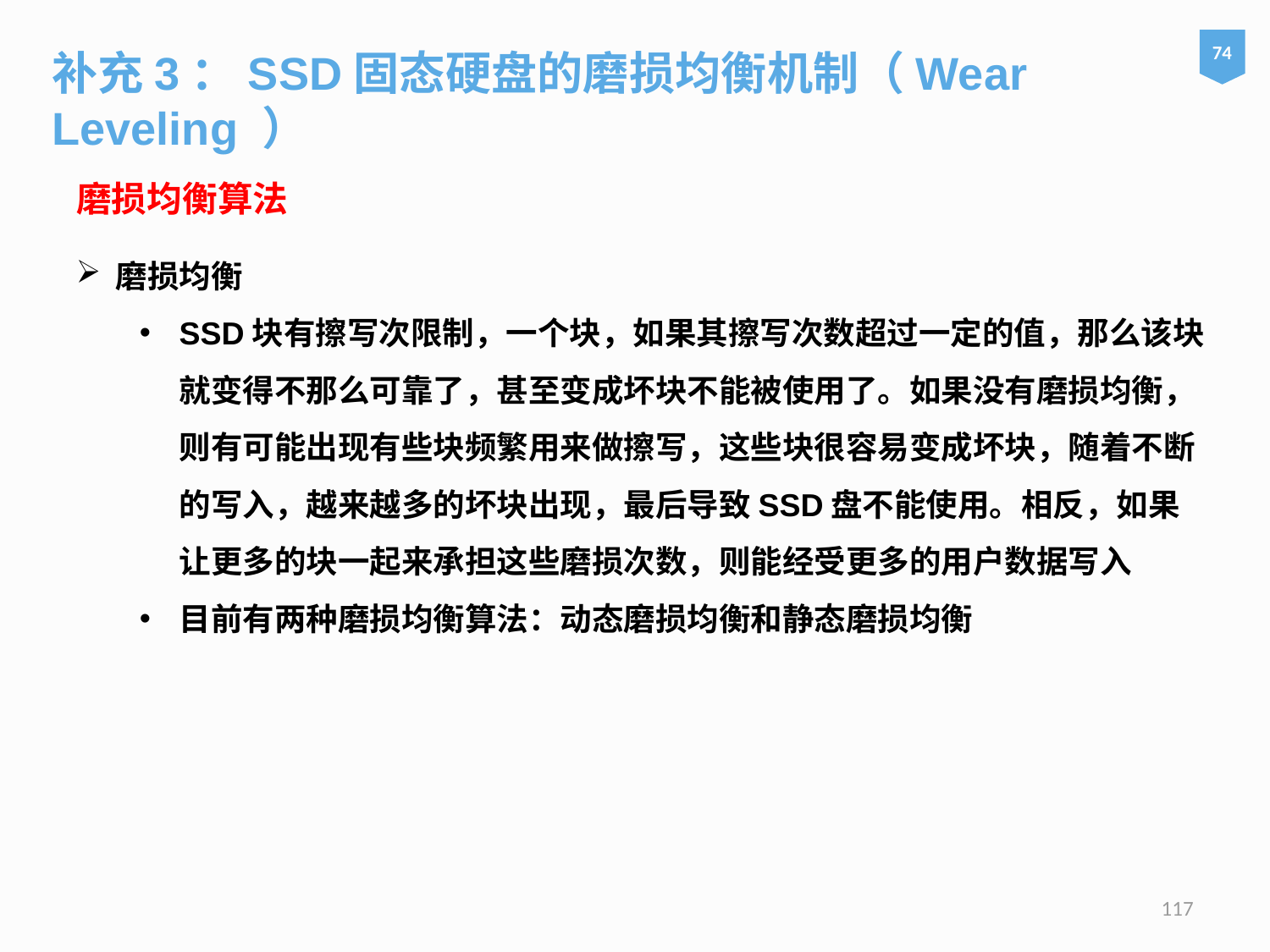

补充3：SSD固态硬盘的磨损均衡机制（Wear Leveling ）
74
磨损均衡算法
磨损均衡
SSD块有擦写次限制，一个块，如果其擦写次数超过一定的值，那么该块就变得不那么可靠了，甚至变成坏块不能被使用了。如果没有磨损均衡，则有可能出现有些块频繁用来做擦写，这些块很容易变成坏块，随着不断的写入，越来越多的坏块出现，最后导致SSD盘不能使用。相反，如果让更多的块一起来承担这些磨损次数，则能经受更多的用户数据写入
目前有两种磨损均衡算法：动态磨损均衡和静态磨损均衡
117